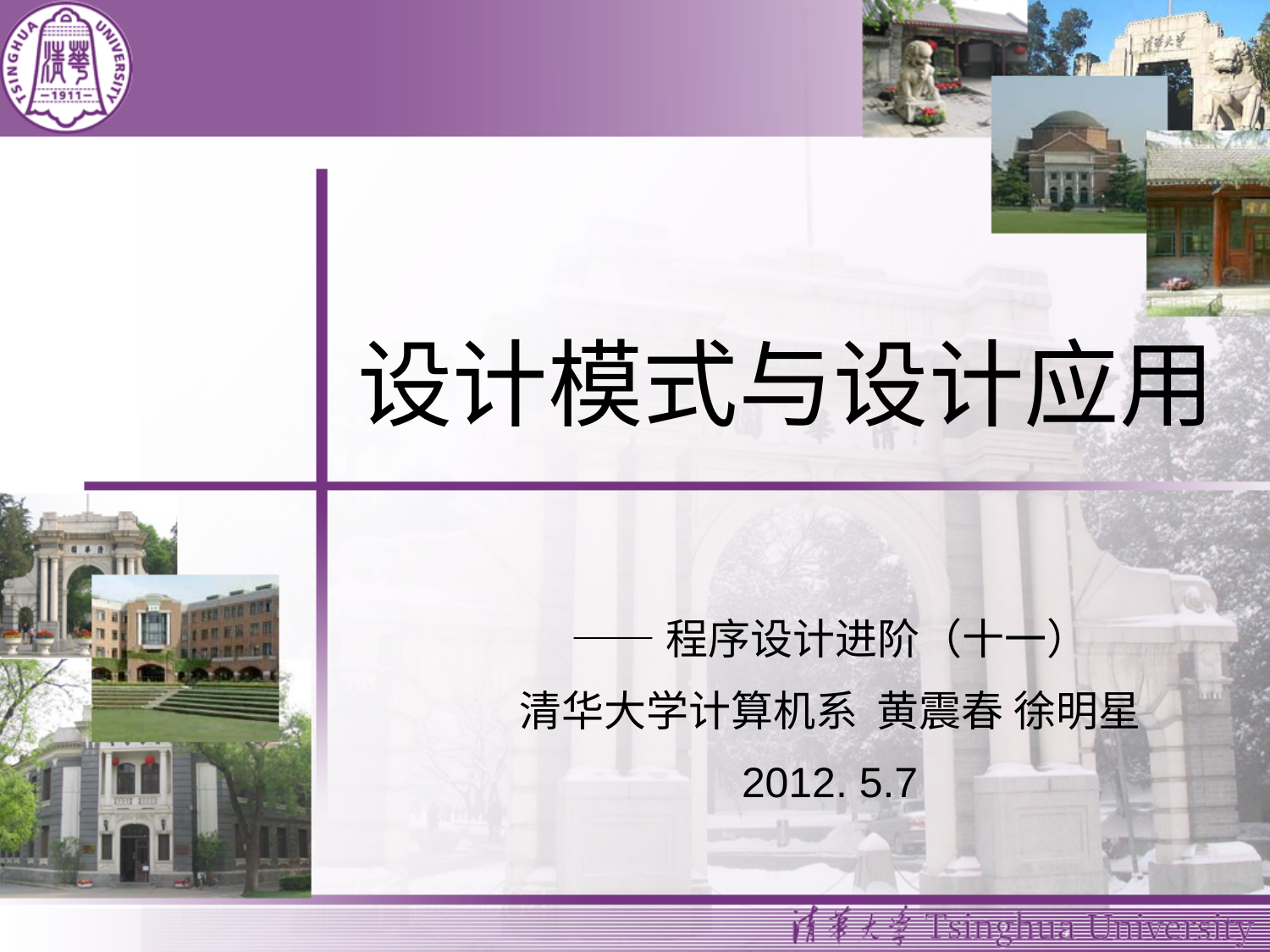

# 设计模式与设计应用
——程序设计进阶（十一）
清华大学计算机系  黄震春 徐明星
2012. 5.7